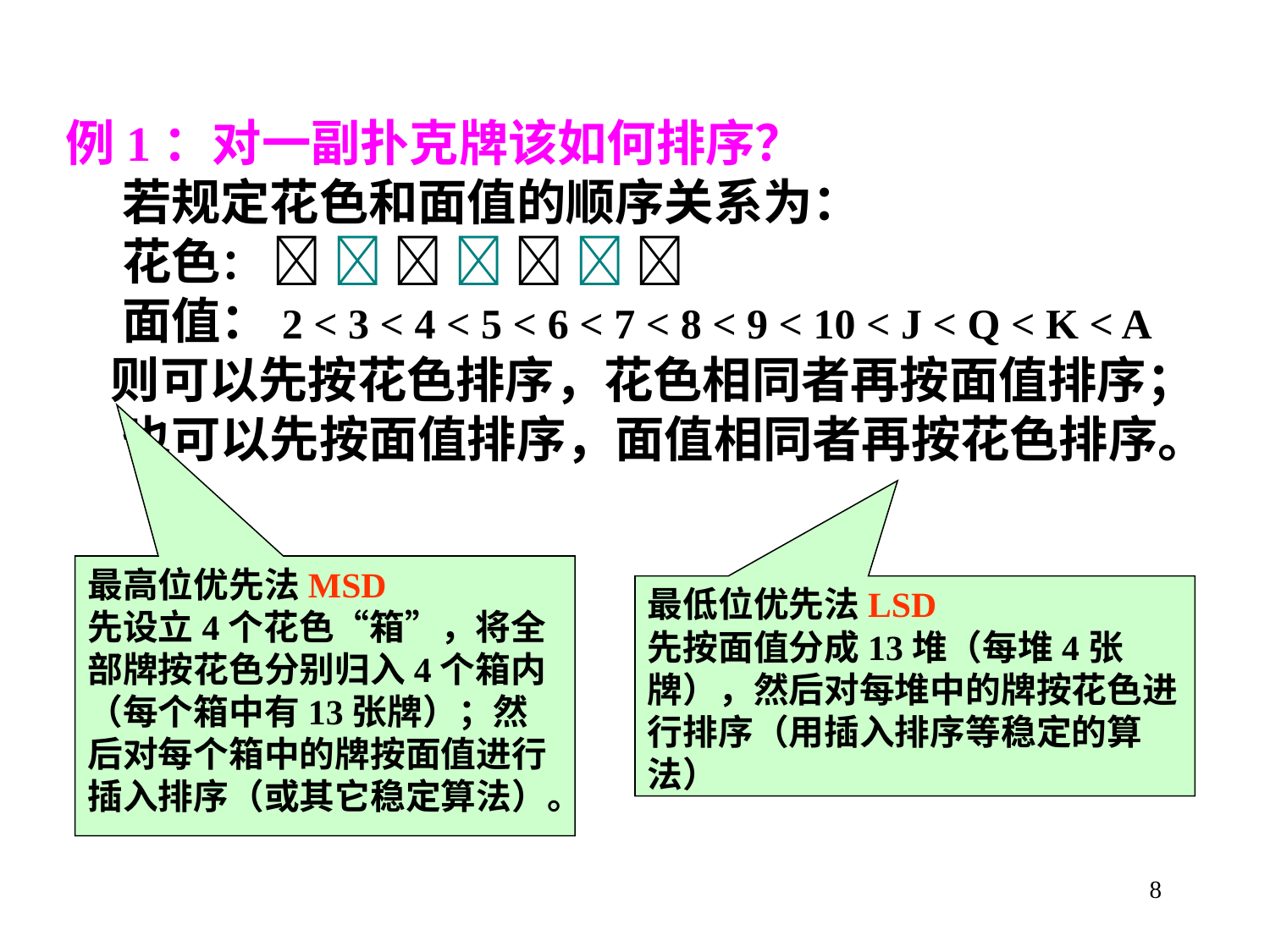

例1：对一副扑克牌该如何排序？
    若规定花色和面值的顺序关系为：
    花色： ♦ < ♣ < ♥ < ♠
    面值：2 < 3 < 4 < 5 < 6 < 7 < 8 < 9 < 10 < J < Q < K < A
   则可以先按花色排序，花色相同者再按面值排序；
    也可以先按面值排序，面值相同者再按花色排序。
最高位优先法MSD
先设立4个花色“箱”，将全部牌按花色分别归入4个箱内（每个箱中有13张牌）；然后对每个箱中的牌按面值进行插入排序（或其它稳定算法）。
最低位优先法LSD
先按面值分成13堆（每堆4张牌），然后对每堆中的牌按花色进行排序（用插入排序等稳定的算法）
8